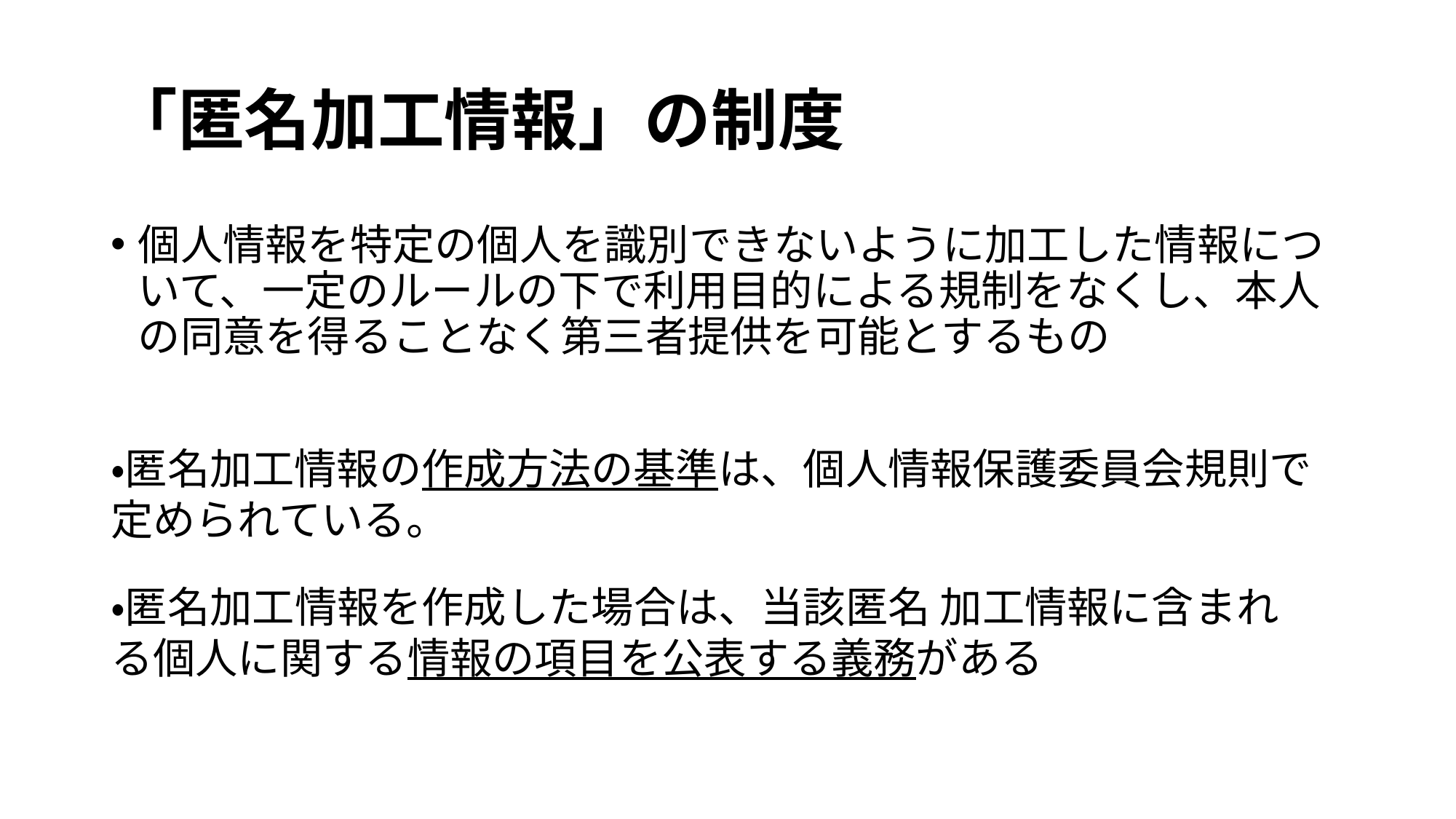

# 「匿名加工情報」の制度
個人情報を特定の個人を識別できないように加工した情報について、一定のルールの下で利用目的による規制をなくし、本人の同意を得ることなく第三者提供を可能とするもの
・匿名加工情報の作成方法の基準は、個人情報保護委員会規則で定められている。
・匿名加工情報を作成した場合は、当該匿名 加工情報に含まれる個人に関する情報の項目を公表する義務がある